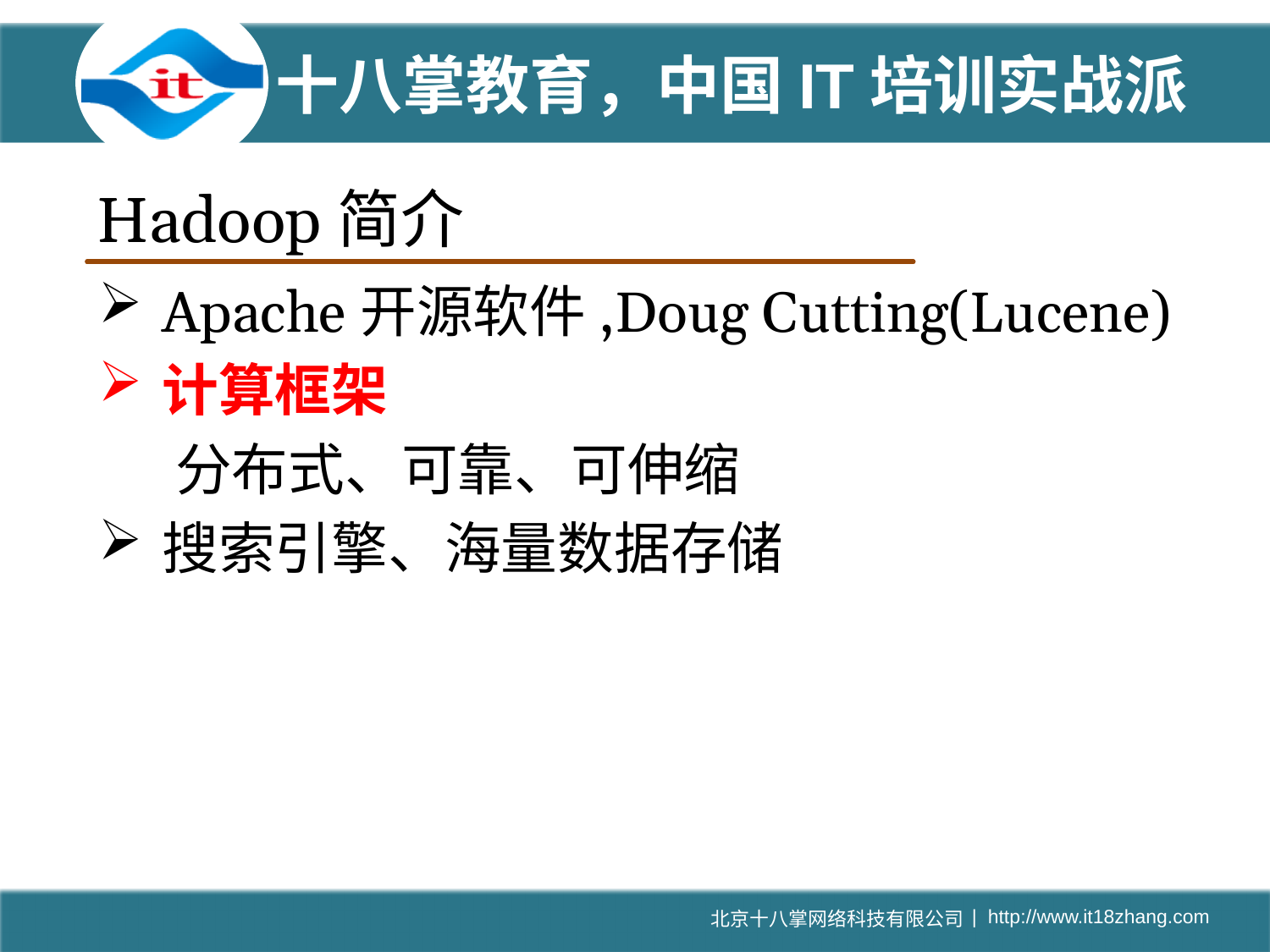

# Hadoop简介
Apache开源软件,Doug Cutting(Lucene)
计算框架
     分布式、可靠、可伸缩
搜索引擎、海量数据存储